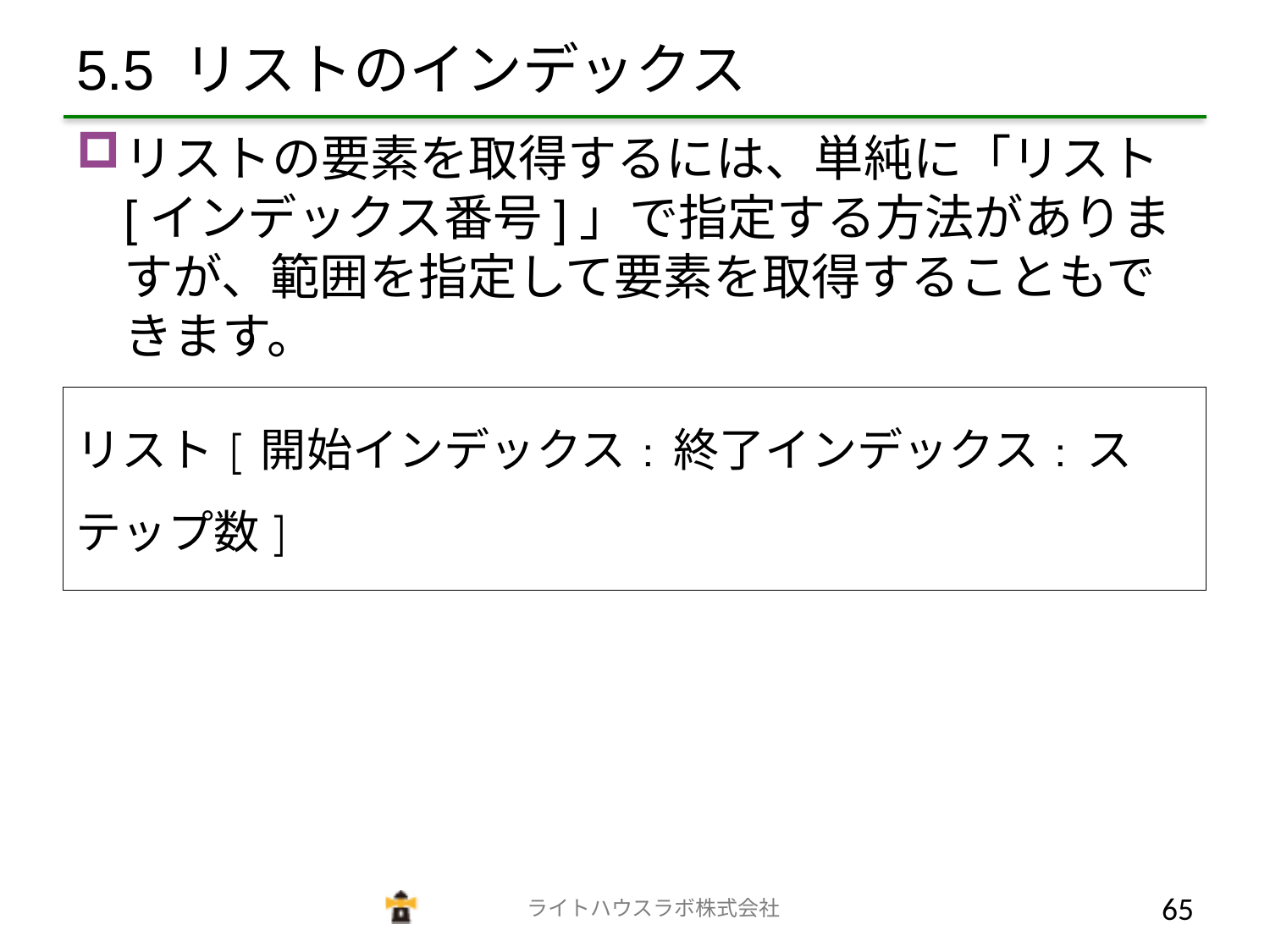

# 5.5 リストのインデックス
リストの要素を取得するには、単純に「リスト[インデックス番号]」で指定する方法がありますが、範囲を指定して要素を取得することもできます。
リスト[開始インデックス:終了インデックス:ステップ数]
　　　　　　　　　　　　　ライトハウスラボ株式会社
65